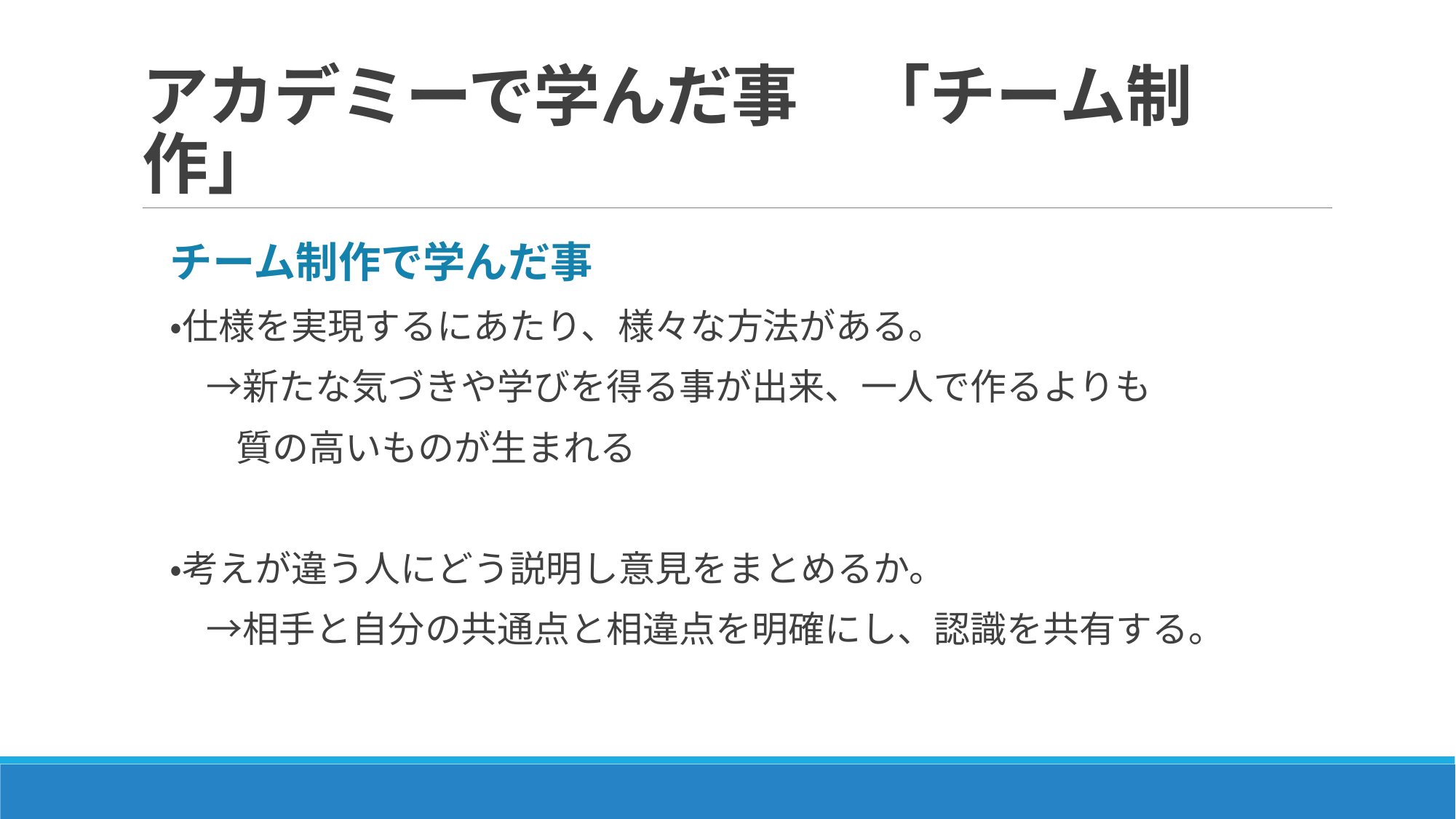

# アカデミーで学んだ事　「チーム制作」
チーム制作で学んだ事
・仕様を実現するにあたり、様々な方法がある。
　→新たな気づきや学びを得る事が出来、一人で作るよりも
       質の高いものが生まれる

・考えが違う人にどう説明し意見をまとめるか。
　→相手と自分の共通点と相違点を明確にし、認識を共有する。